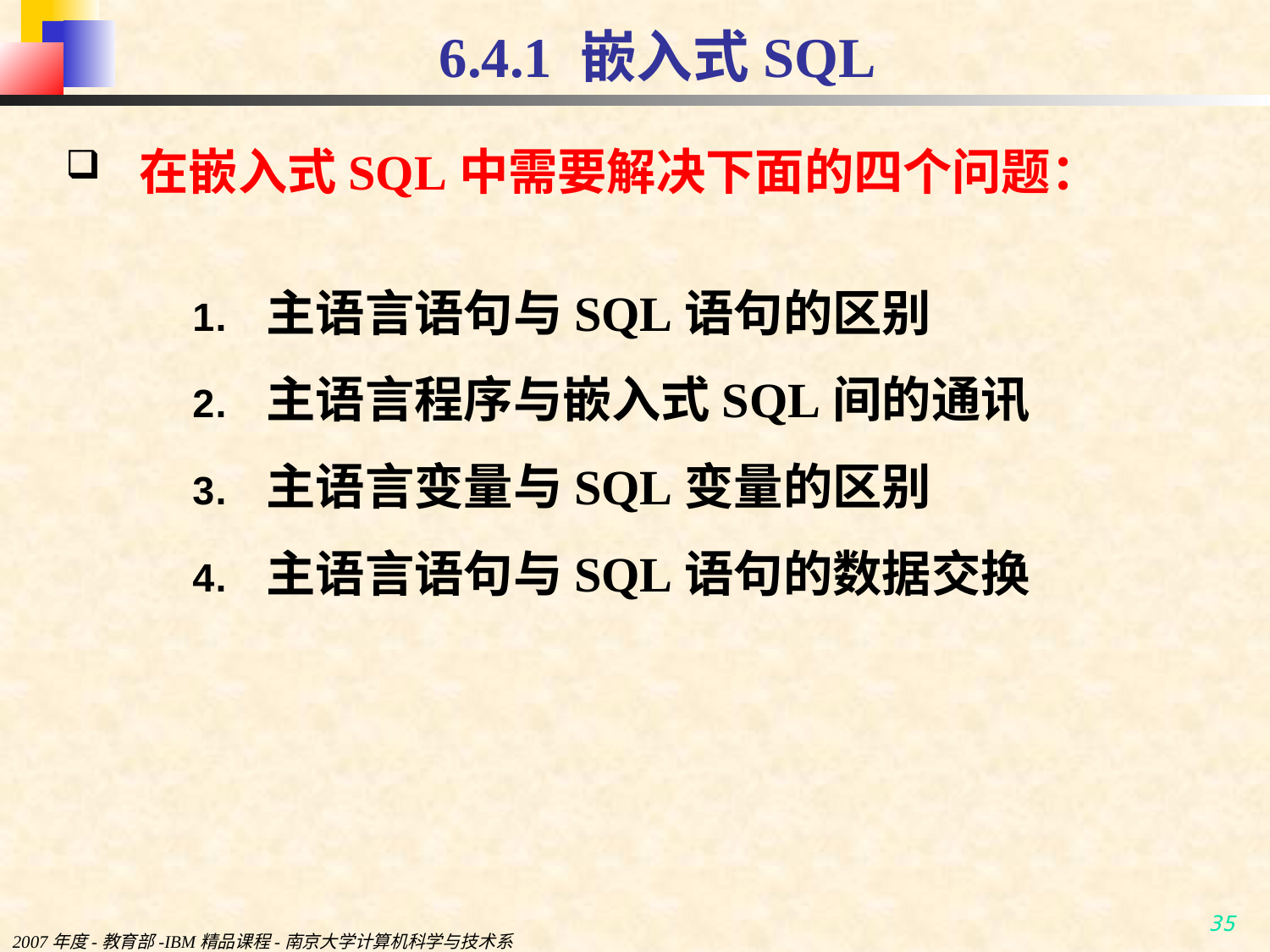

# 6.4.1 嵌入式SQL
在嵌入式SQL中需要解决下面的四个问题：

主语言语句与SQL语句的区别
主语言程序与嵌入式SQL间的通讯
主语言变量与SQL变量的区别
主语言语句与SQL语句的数据交换
35
2007年度-教育部-IBM精品课程-南京大学计算机科学与技术系